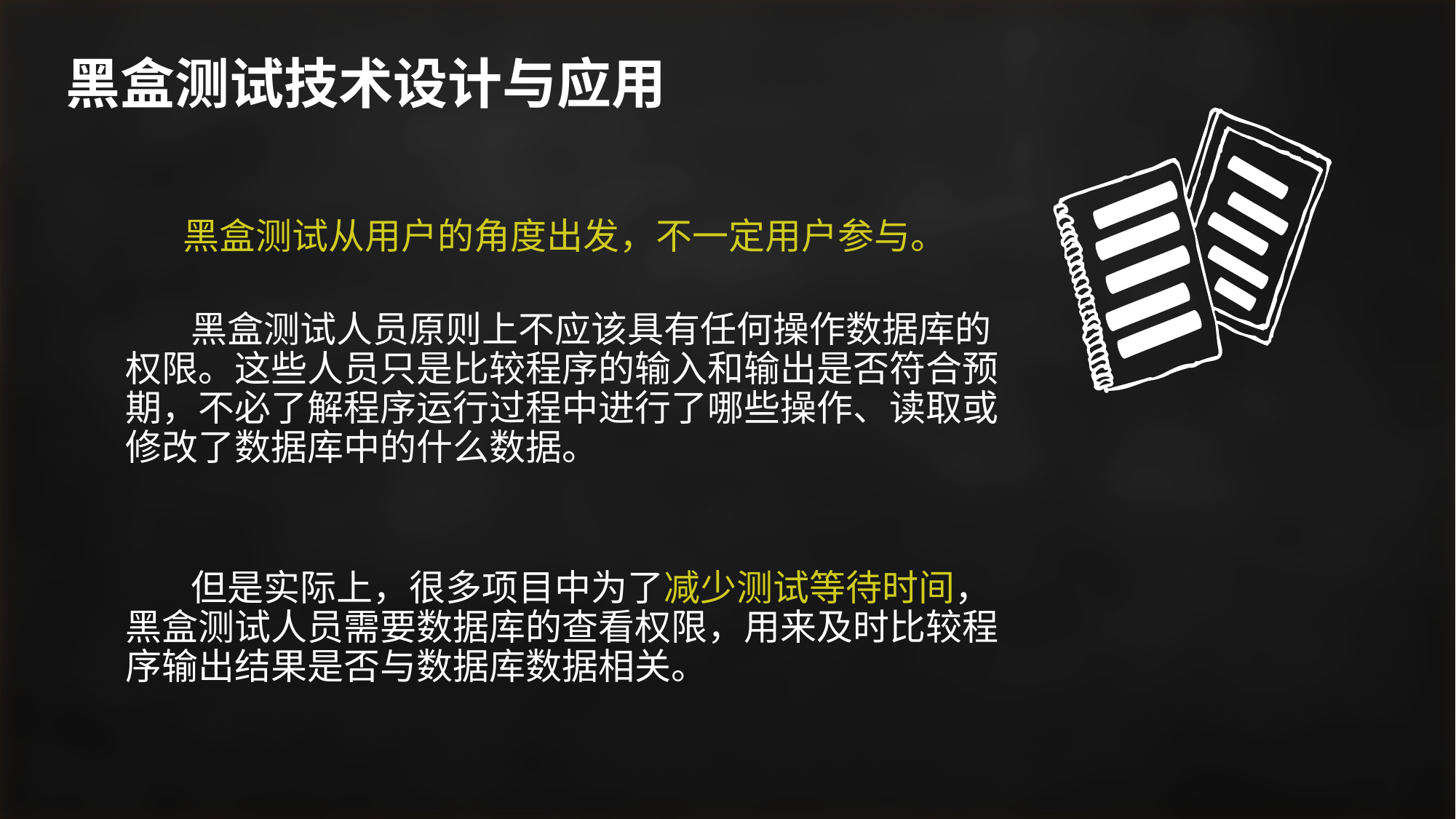

# 黑盒测试技术设计与应用

      黑盒测试从用户的角度出发，不一定用户参与。

       黑盒测试人员原则上不应该具有任何操作数据库的权限。这些人员只是比较程序的输入和输出是否符合预期，不必了解程序运行过程中进行了哪些操作、读取或修改了数据库中的什么数据。

       但是实际上，很多项目中为了减少测试等待时间，黑盒测试人员需要数据库的查看权限，用来及时比较程序输出结果是否与数据库数据相关。